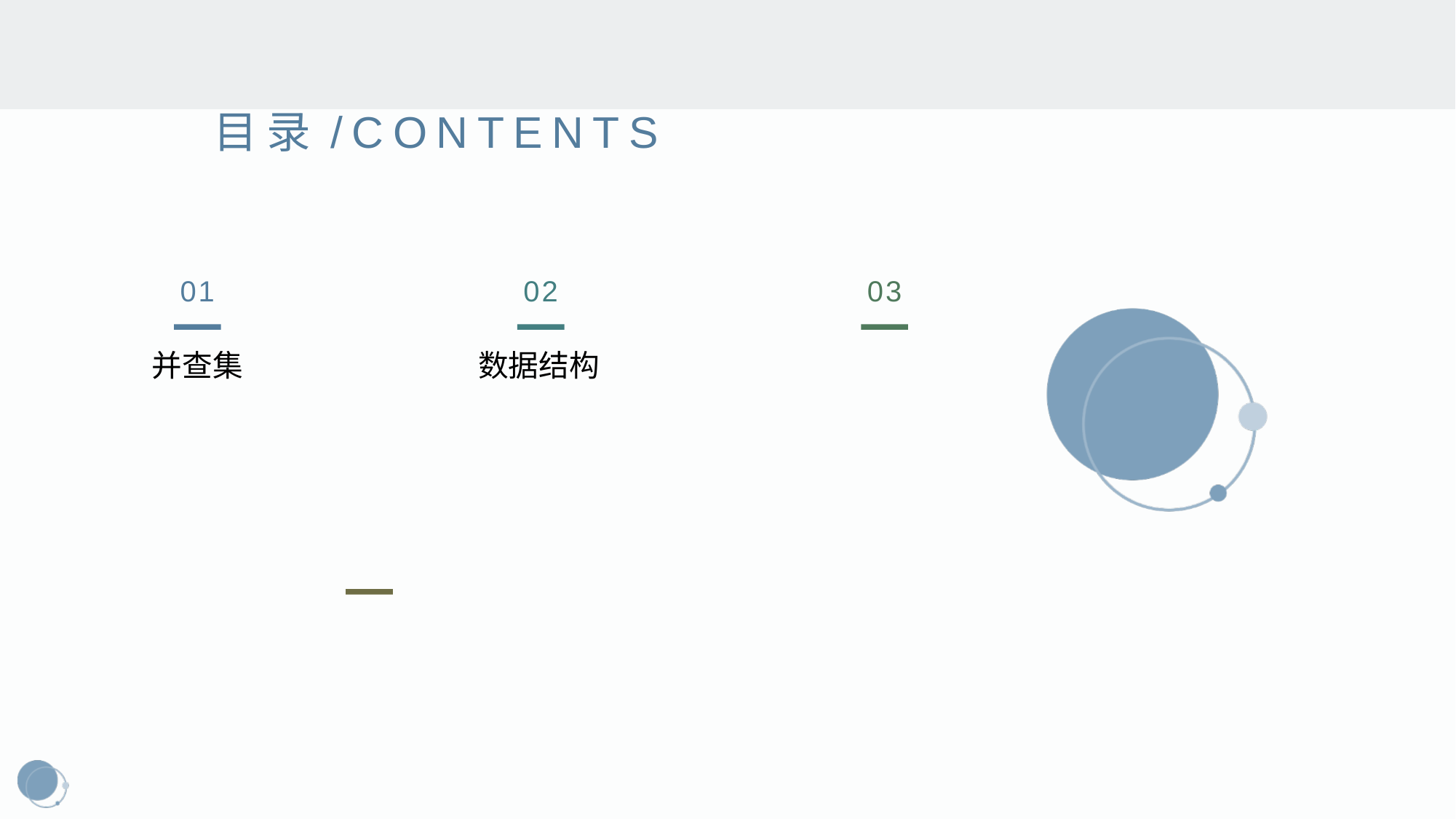

目录/CONTENTS
01
02
03

数据结构
并查集

3